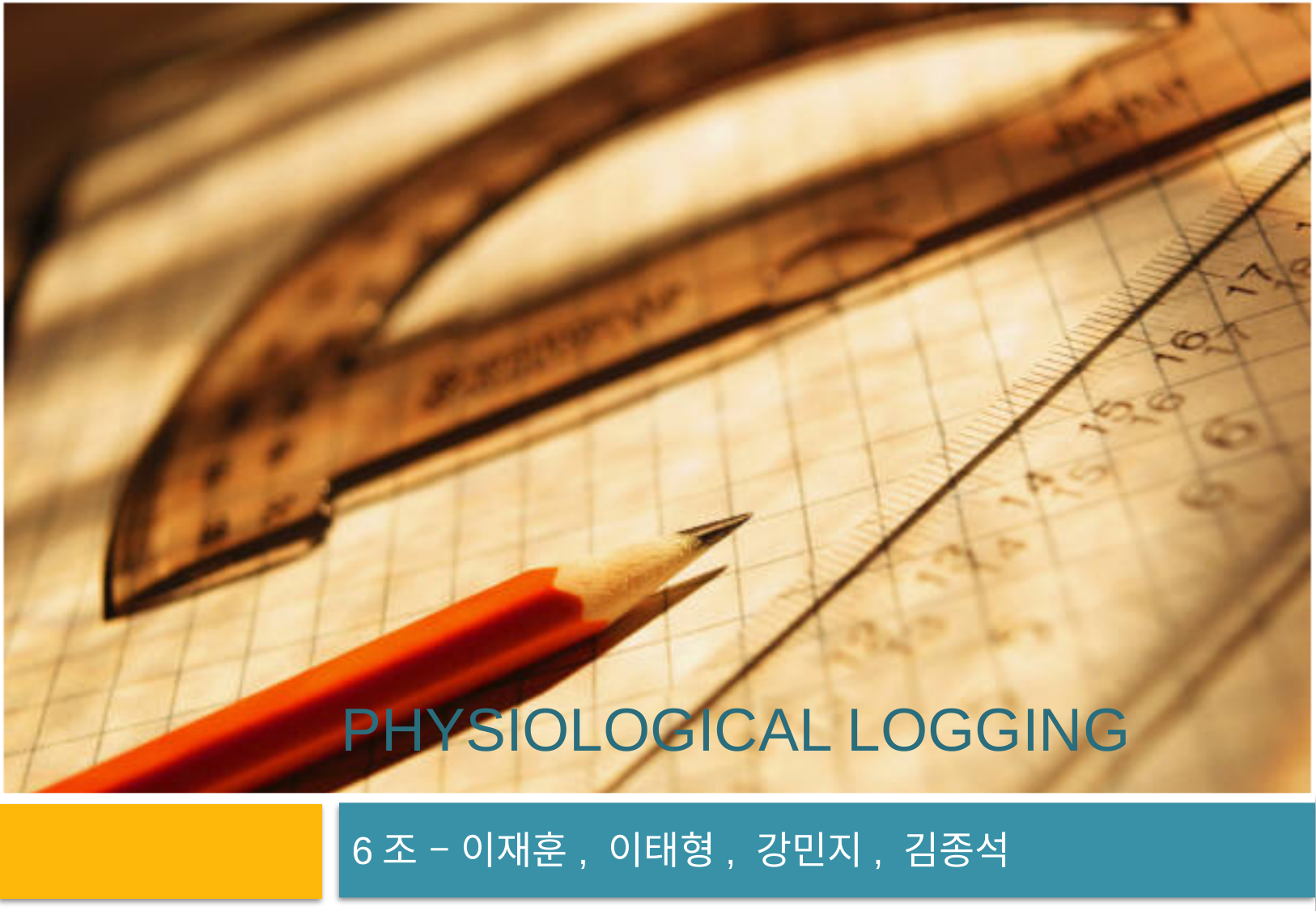

# Physiological logging
6조 – 이재훈, 이태형, 강민지, 김종석